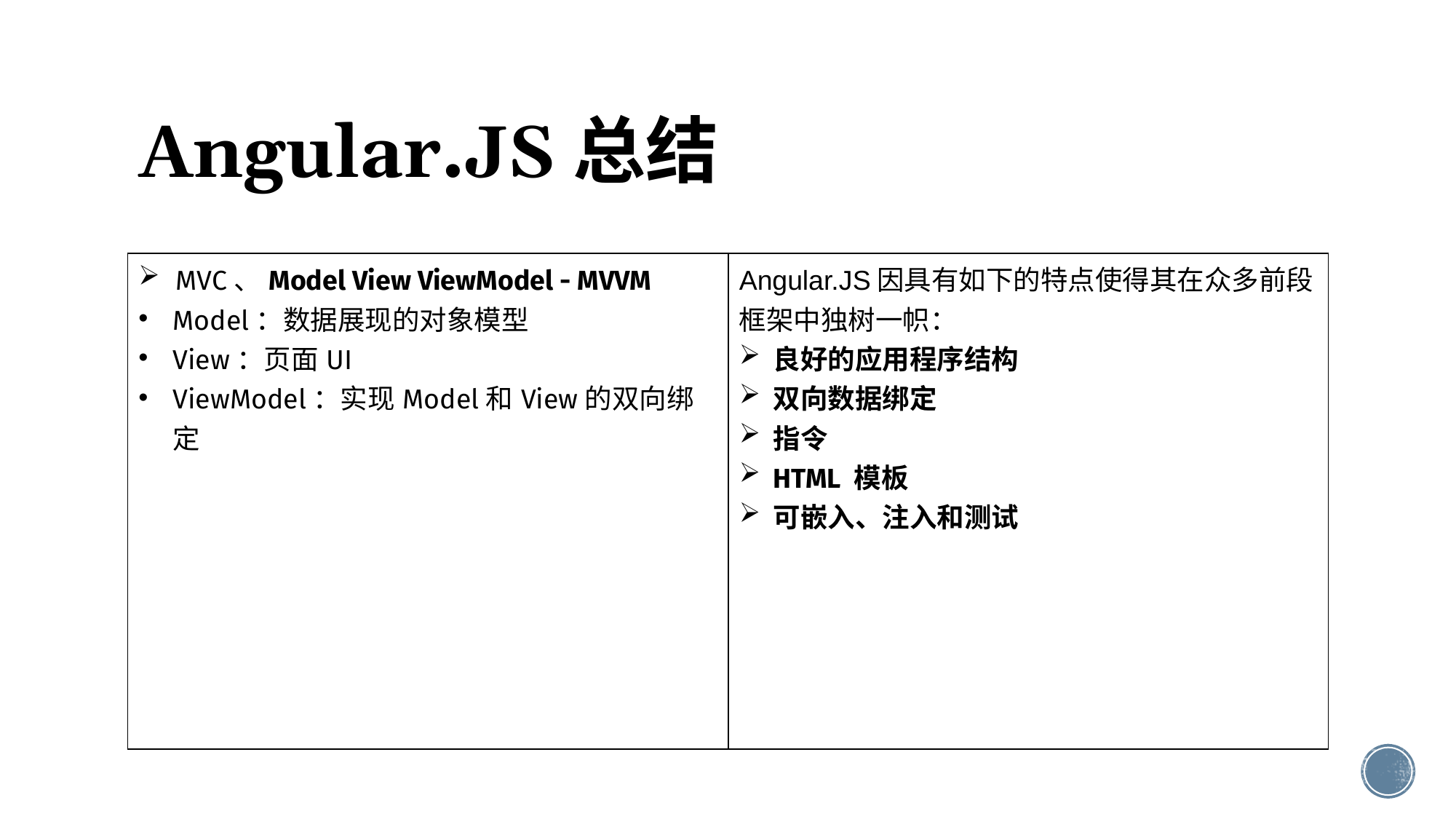

# Angular.JS总结
| MVC、Model View ViewModel - MVVM Model：数据展现的对象模型 View：页面UI ViewModel：实现Model和View的双向绑定 | Angular.JS因具有如下的特点使得其在众多前段框架中独树一帜： 良好的应用程序结构 双向数据绑定 指令 HTML 模板 可嵌入、注入和测试 |
| --- | --- |